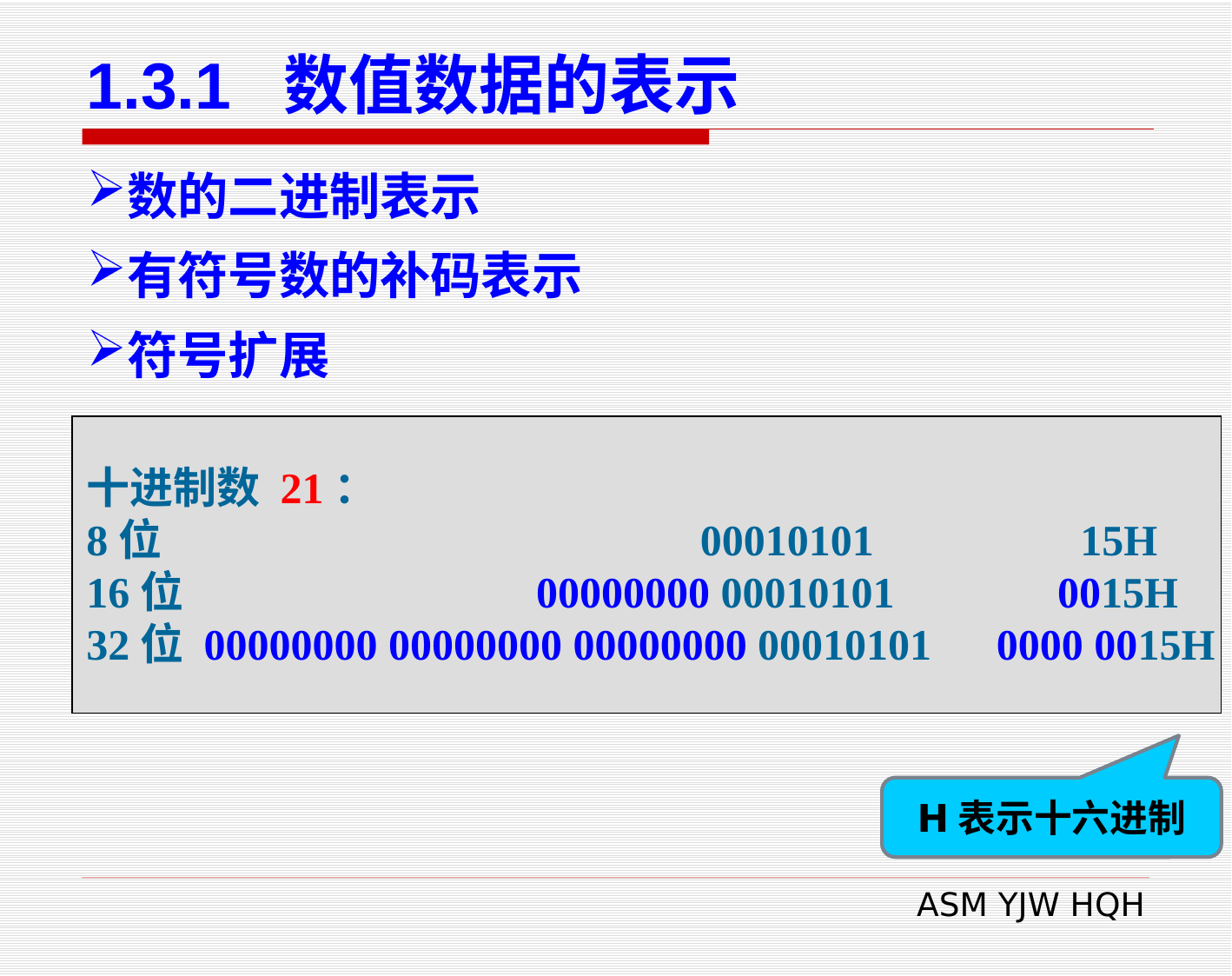

# 1.3.1  数值数据的表示
数的二进制表示
有符号数的补码表示
符号扩展
十进制数 21：
8位                                                      00010101                   15H
16位                                   00000000 00010101               0015H
32位 00000000 00000000 00000000 00010101      0000 0015H
H表示十六进制